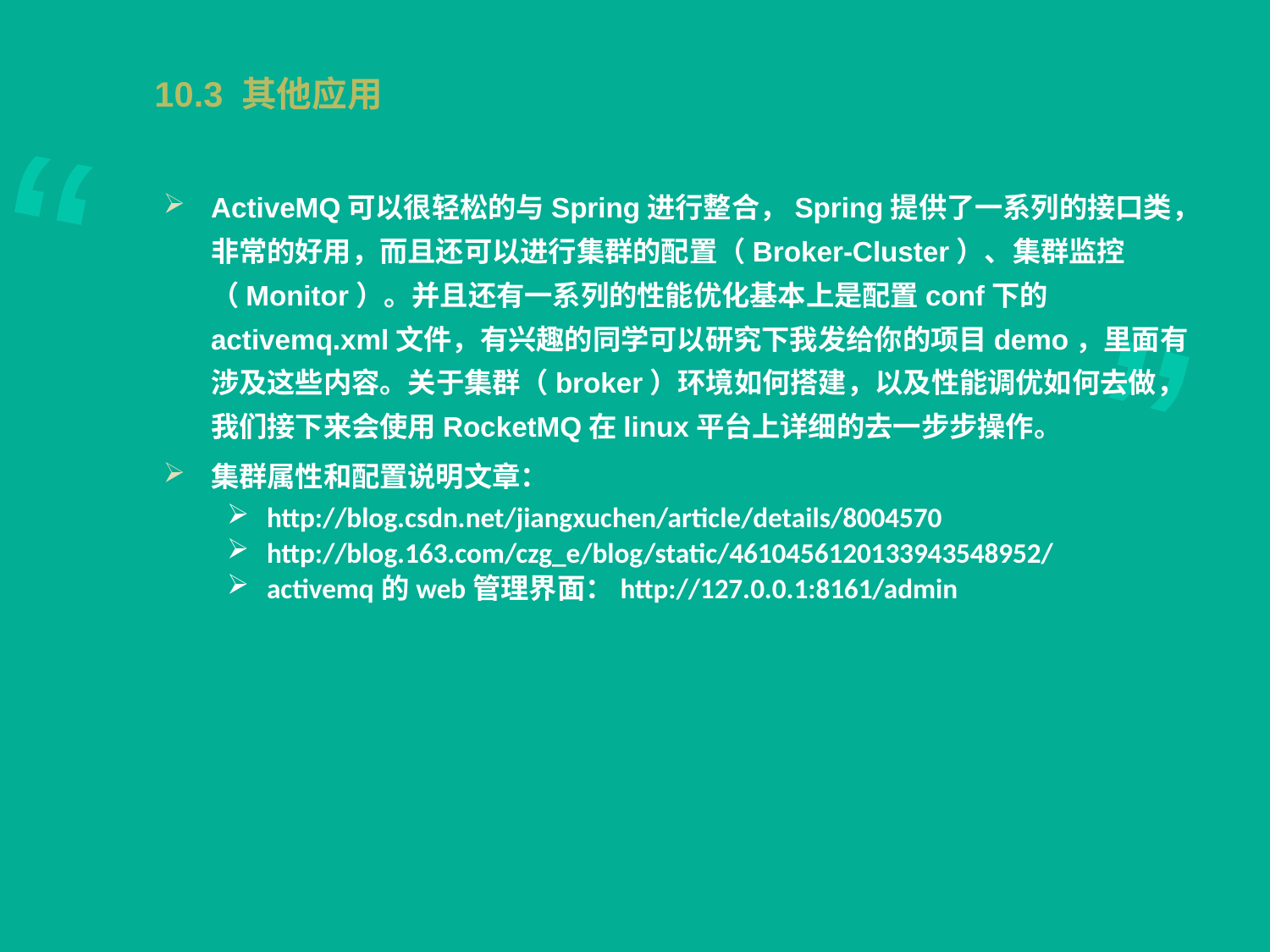

# 10.3 其他应用
ActiveMQ可以很轻松的与Spring进行整合，Spring提供了一系列的接口类，非常的好用，而且还可以进行集群的配置（Broker-Cluster）、集群监控（Monitor）。并且还有一系列的性能优化基本上是配置conf下的activemq.xml文件，有兴趣的同学可以研究下我发给你的项目demo，里面有涉及这些内容。关于集群（broker）环境如何搭建，以及性能调优如何去做，我们接下来会使用RocketMQ在linux平台上详细的去一步步操作。
集群属性和配置说明文章：
http://blog.csdn.net/jiangxuchen/article/details/8004570
http://blog.163.com/czg_e/blog/static/4610456120133943548952/
activemq的web管理界面：http://127.0.0.1:8161/admin